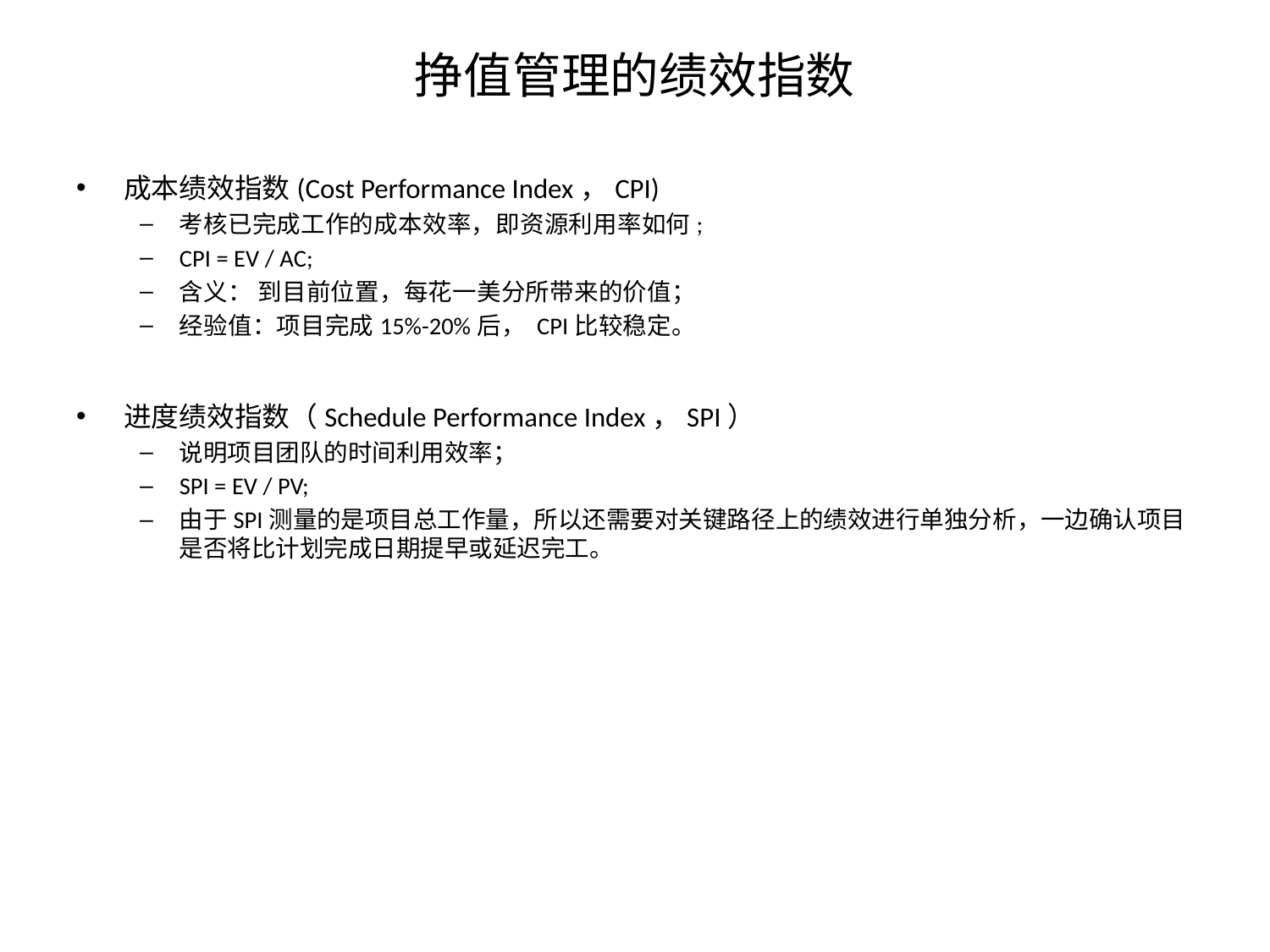

# 挣值管理的绩效指数
成本绩效指数(Cost Performance Index，CPI)
考核已完成工作的成本效率，即资源利用率如何;
CPI = EV / AC;
含义： 到目前位置，每花一美分所带来的价值；
经验值：项目完成15%-20%后， CPI比较稳定。

进度绩效指数（Schedule Performance Index，SPI）
说明项目团队的时间利用效率；
SPI = EV / PV;
由于SPI测量的是项目总工作量，所以还需要对关键路径上的绩效进行单独分析，一边确认项目是否将比计划完成日期提早或延迟完工。